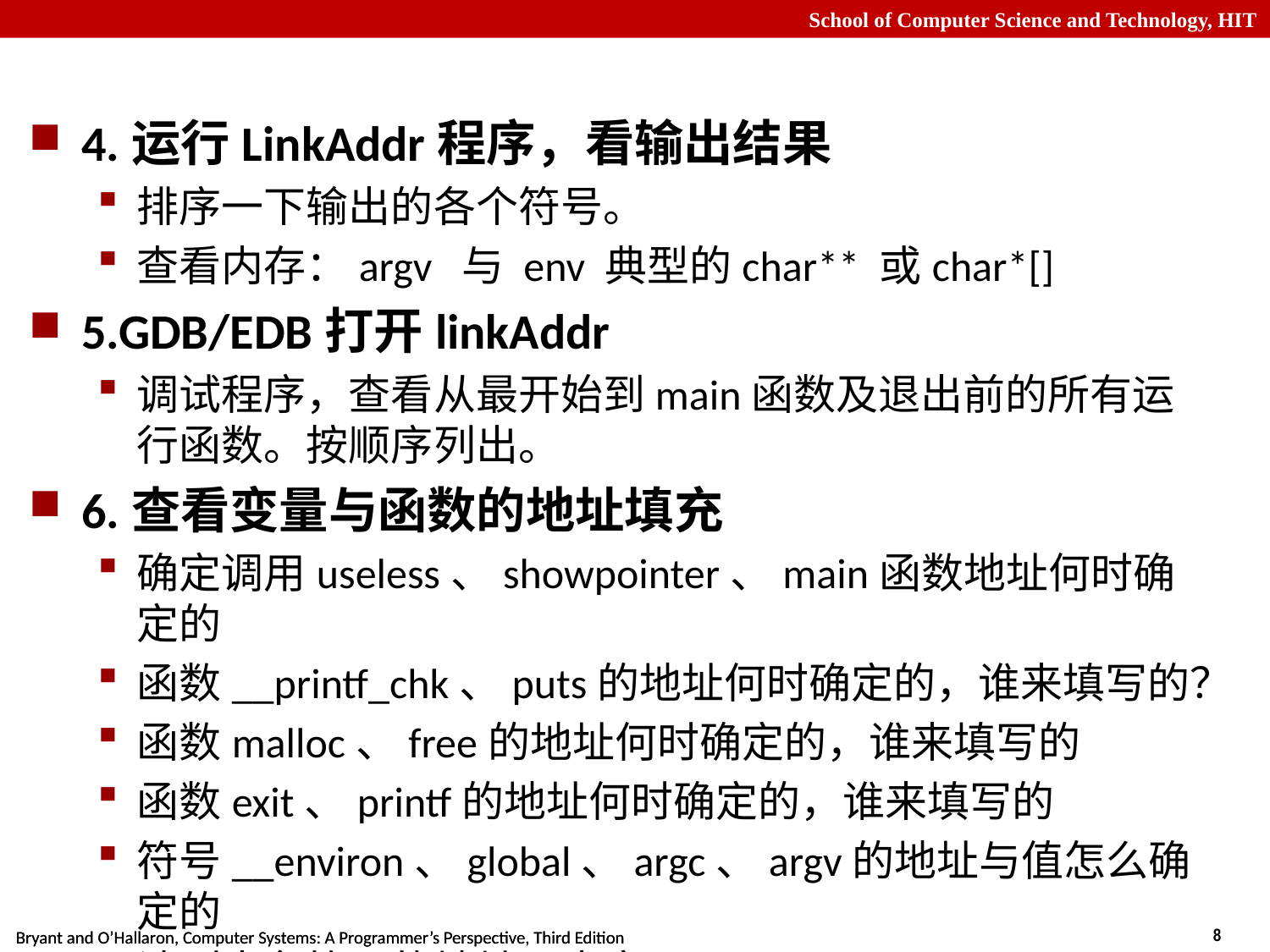

4.运行LinkAddr程序，看输出结果
排序一下输出的各个符号。
查看内存：argv  与 env 典型的char** 或char*[]
5.GDB/EDB打开linkAddr
调试程序，查看从最开始到main函数及退出前的所有运行函数。按顺序列出。
6.查看变量与函数的地址填充
确定调用useless、showpointer、main函数地址何时确定的
函数__printf_chk、puts的地址何时确定的，谁来填写的？
函数malloc、free的地址何时确定的，谁来填写的
函数exit、printf的地址何时确定的，谁来填写的
符号__environ、global、argc、argv的地址与值怎么确定的
请列出各符号的地址、内容